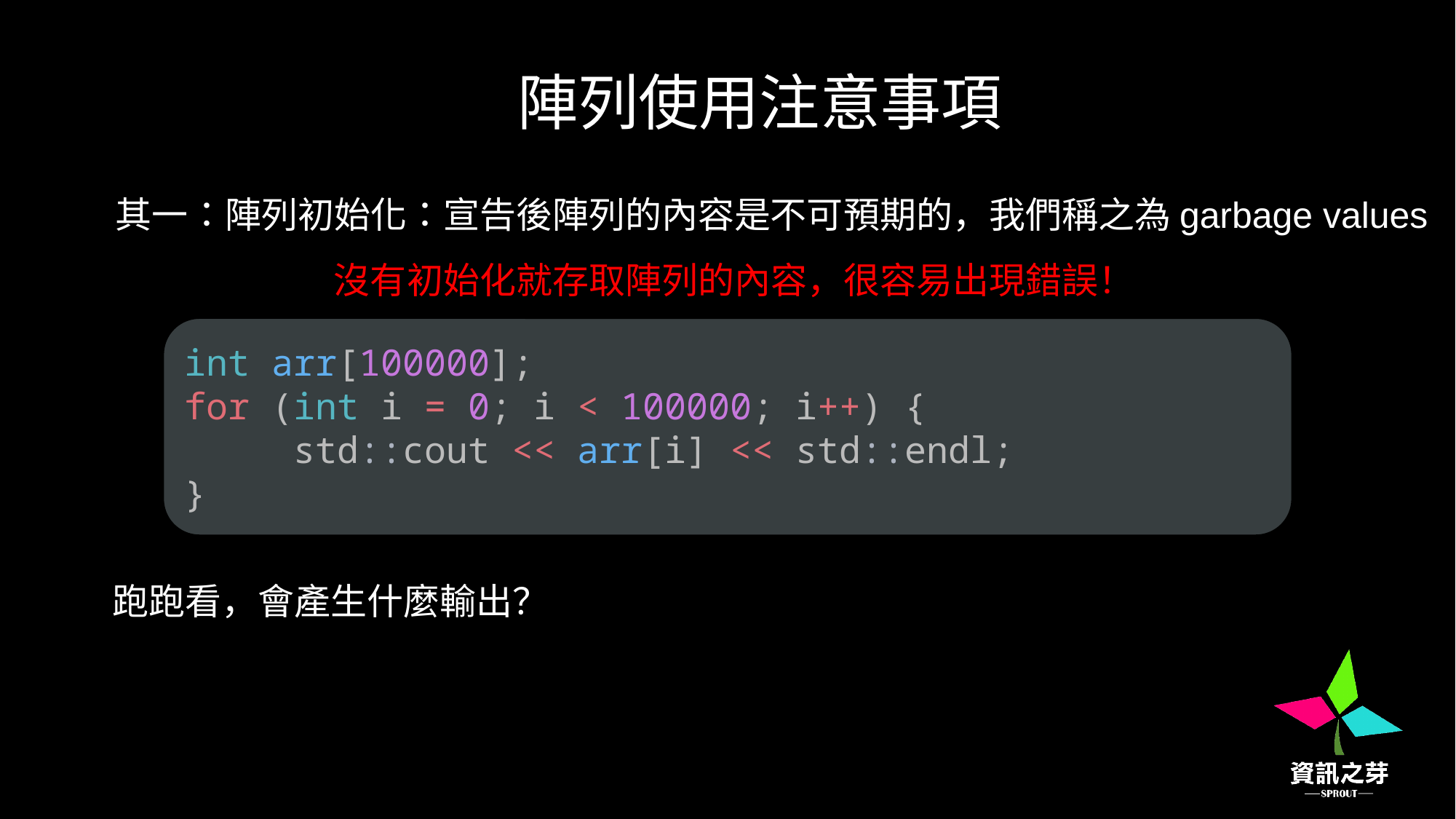

陣列使用注意事項
其一：陣列初始化：宣告後陣列的內容是不可預期的，我們稱之為garbage values
		沒有初始化就存取陣列的內容，很容易出現錯誤！
int arr[100000];
for (int i = 0; i < 100000; i++) {
	std::cout << arr[i] << std::endl;
}
跑跑看，會產生什麼輸出？